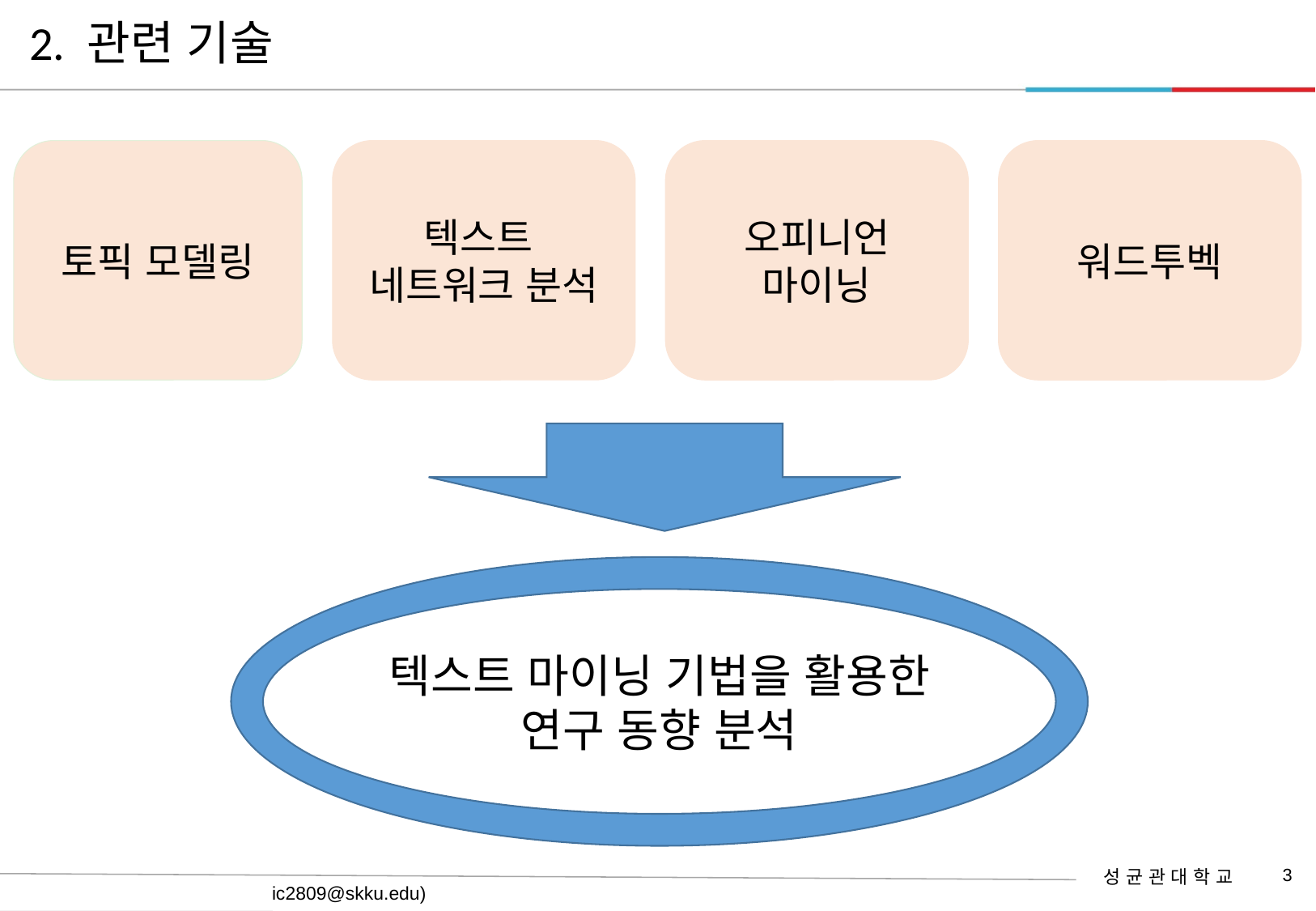

# 2. 관련 기술
오피니언
마이닝
토픽 모델링
텍스트
네트워크 분석
워드투벡

텍스트 마이닝 기법을 활용한
연구 동향 분석
3